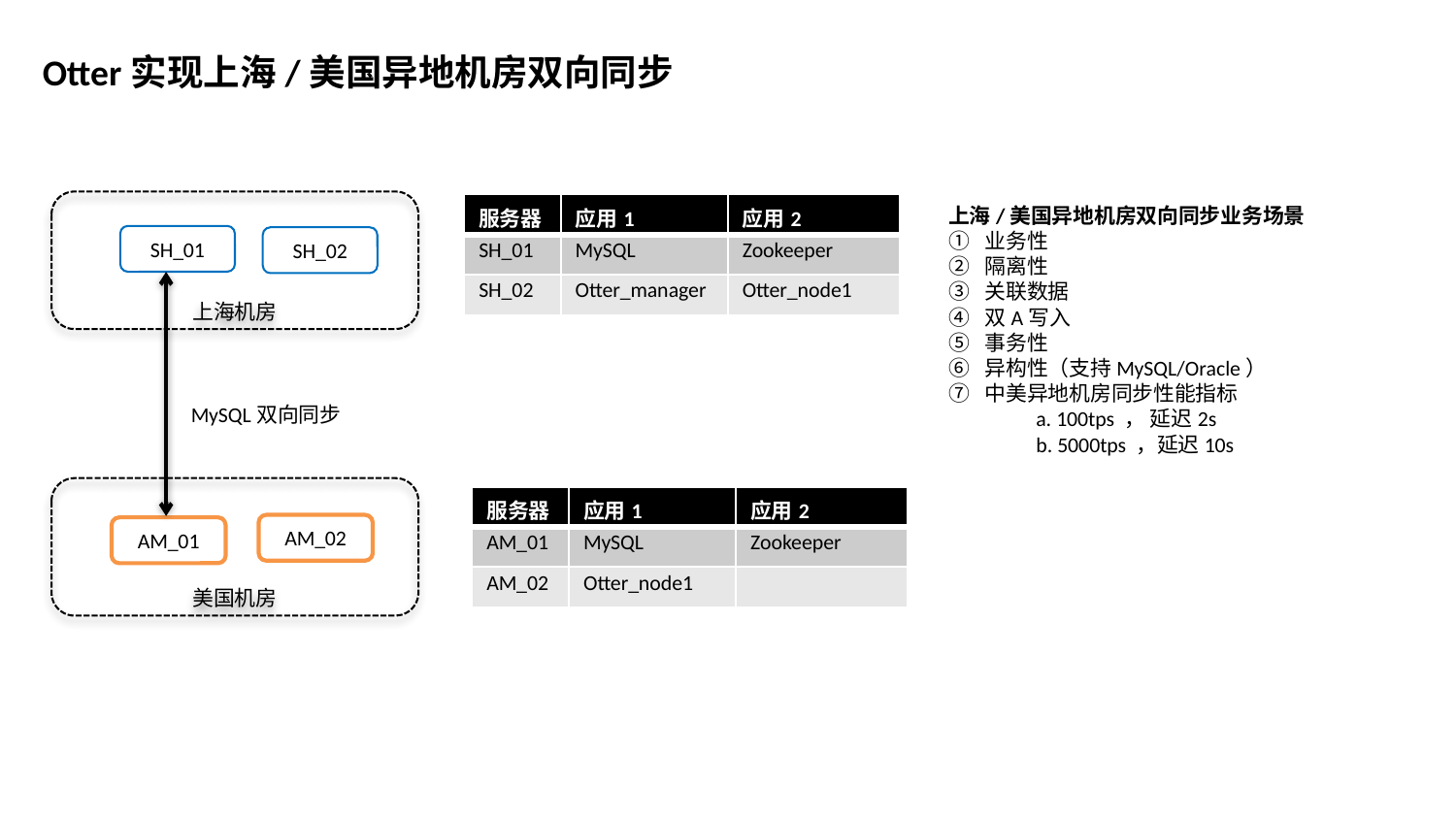

Otter实现上海/美国异地机房双向同步

上海机房
| 服务器 | 应用1 | 应用2 |
| --- | --- | --- |
| SH\_01 | MySQL | Zookeeper |
| SH\_02 | Otter\_manager | Otter\_node1 |
上海/美国异地机房双向同步业务场景
业务性
隔离性
关联数据
双A写入
事务性
异构性（支持MySQL/Oracle）
中美异地机房同步性能指标
   a. 100tps ， 延迟2s
   b. 5000tps ，延迟10s

SH_01
SH_02
MySQL双向同步

美国机房
| 服务器 | 应用1 | 应用2 |
| --- | --- | --- |
| AM\_01 | MySQL | Zookeeper |
| AM\_02 | Otter\_node1 |  |
AM_02
AM_01